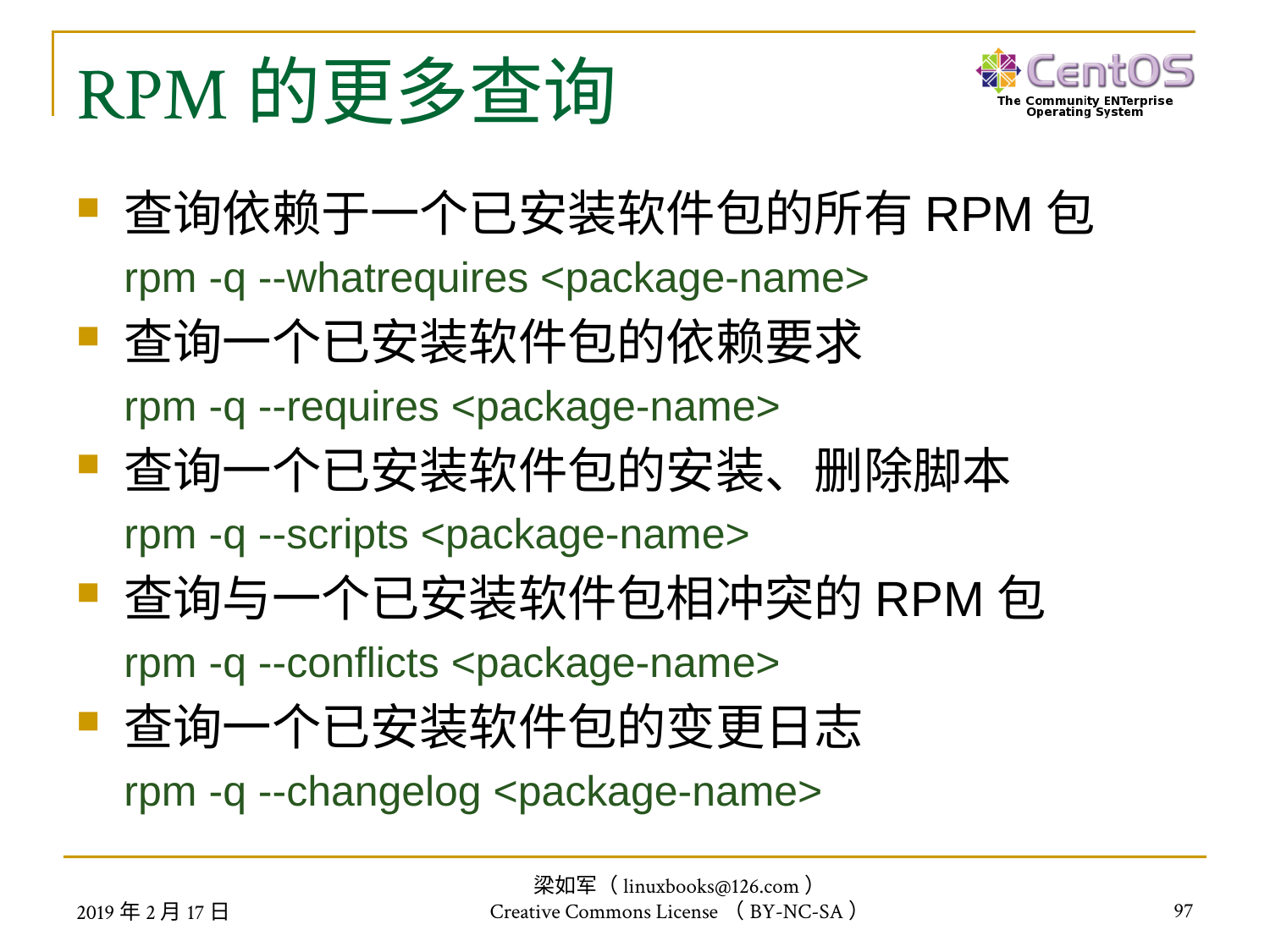

# RPM的更多查询
查询依赖于一个已安装软件包的所有RPM包
rpm -q --whatrequires <package-name>
查询一个已安装软件包的依赖要求
rpm -q --requires <package-name>
查询一个已安装软件包的安装、删除脚本
rpm -q --scripts <package-name>
查询与一个已安装软件包相冲突的RPM包
rpm -q --conflicts <package-name>
查询一个已安装软件包的变更日志
rpm -q --changelog <package-name>
梁如军（linuxbooks@126.com）
Creative Commons License（BY-NC-SA）
2019年2月17日
97